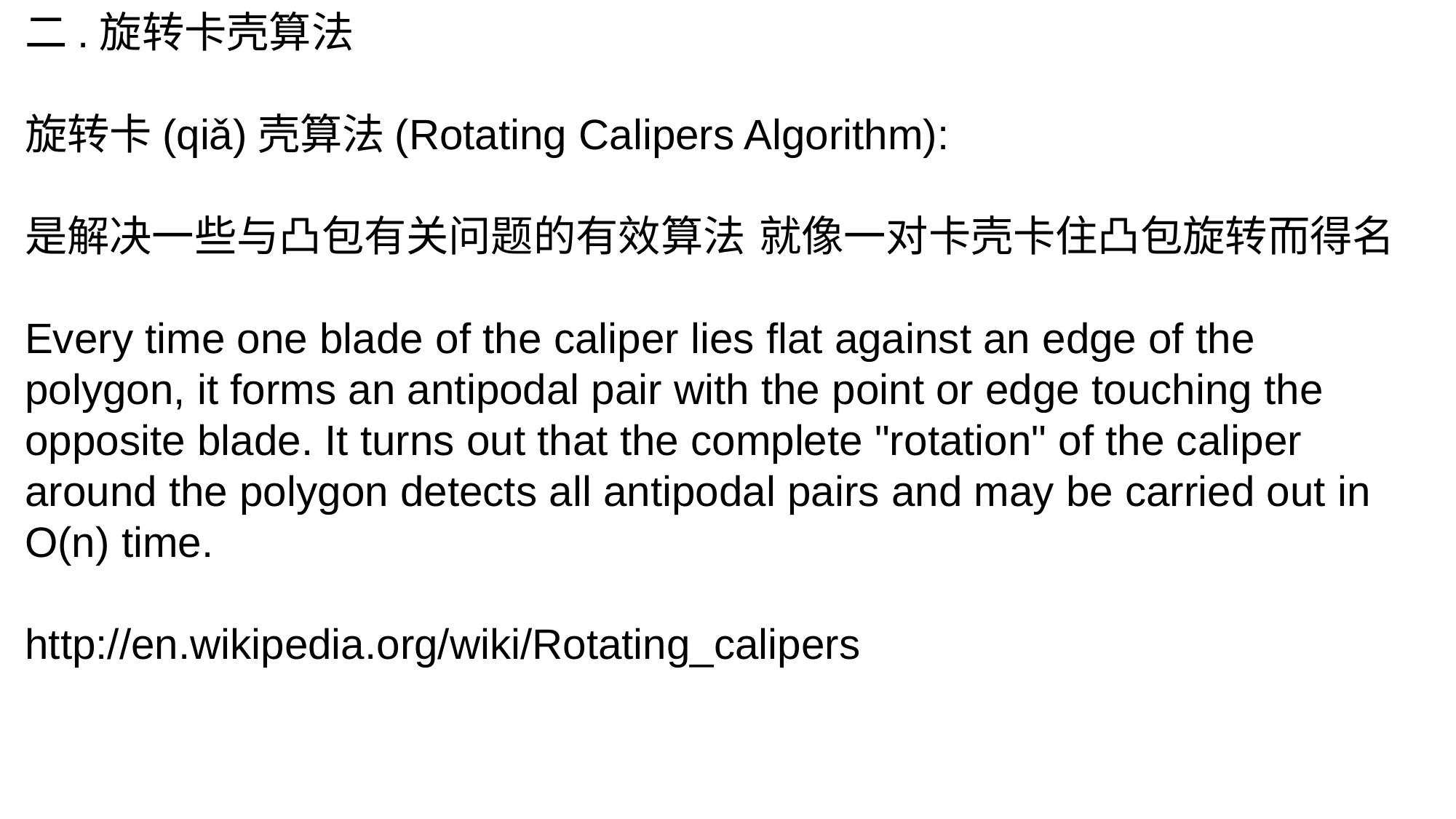

二.旋转卡壳算法

旋转卡(qiǎ)壳算法(Rotating Calipers Algorithm):

是解决一些与凸包有关问题的有效算法 就像一对卡壳卡住凸包旋转而得名

Every time one blade of the caliper lies flat against an edge of the polygon, it forms an antipodal pair with the point or edge touching the opposite blade. It turns out that the complete "rotation" of the caliper around the polygon detects all antipodal pairs and may be carried out in O(n) time.

http://en.wikipedia.org/wiki/Rotating_calipers